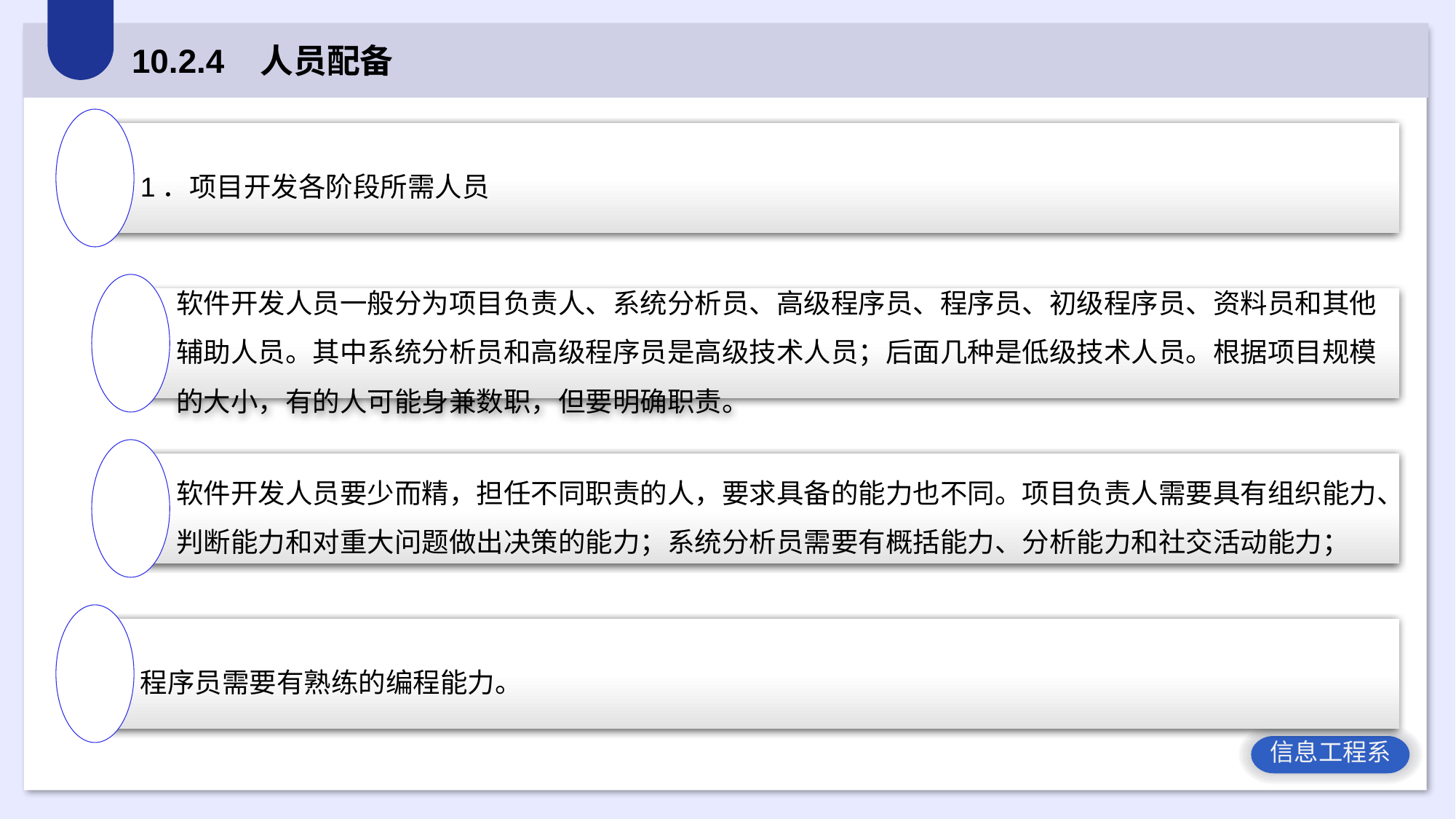

10.2.4   人员配备

1．项目开发各阶段所需人员

软件开发人员一般分为项目负责人、系统分析员、高级程序员、程序员、初级程序员、资料员和其他辅助人员。其中系统分析员和高级程序员是高级技术人员；后面几种是低级技术人员。根据项目规模的大小，有的人可能身兼数职，但要明确职责。

软件开发人员要少而精，担任不同职责的人，要求具备的能力也不同。项目负责人需要具有组织能力、判断能力和对重大问题做出决策的能力；系统分析员需要有概括能力、分析能力和社交活动能力；

程序员需要有熟练的编程能力。